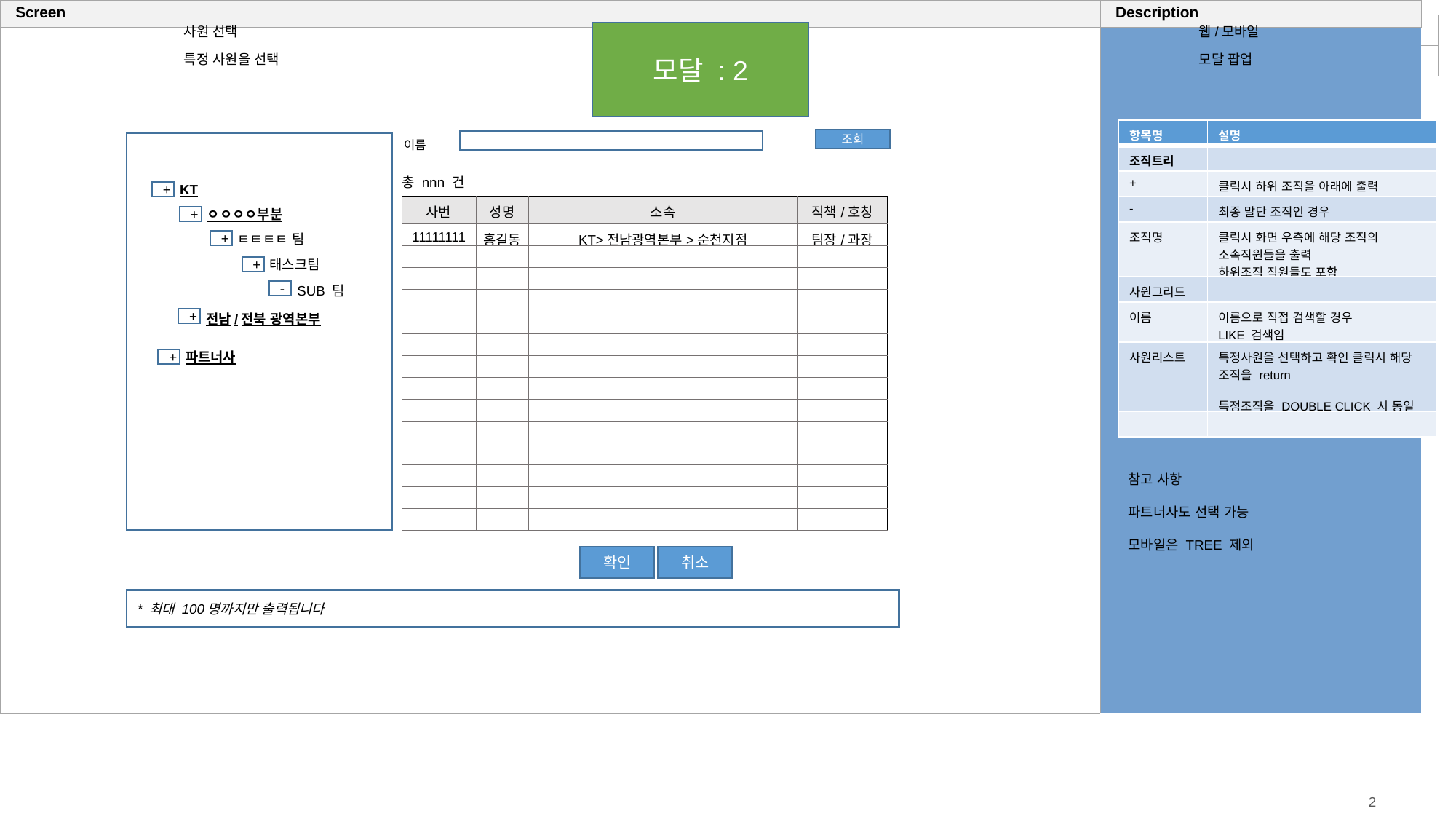

사원 선택
웹/모바일
모달 : 2
특정 사원을 선택
모달 팝업
| 항목명 | 설명 |
| --- | --- |
| 조직트리 |  |
| + | 클릭시 하위 조직을 아래에 출력 |
| - | 최종 말단 조직인 경우 |
| 조직명 | 클릭시 화면 우측에 해당 조직의 소속직원들을 출력 하위조직 직원들도 포함 |
| 사원그리드 |  |
| 이름 | 이름으로 직접 검색할 경우 LIKE 검색임 |
| 사원리스트 | 특정사원을 선택하고 확인 클릭시 해당 조직을 return 특정조직을 DOUBLE CLICK 시 동일 |
|  |  |
조회

이름

총 nnn 건
KT
+
| 사번 | 성명 | 소속 | 직책/호칭 |
| --- | --- | --- | --- |
| 11111111 | 홍길동 | KT>전남광역본부>순천지점 | 팀장/과장 |
|  |  |  |  |
|  |  |  |  |
|  |  |  |  |
|  |  |  |  |
|  |  |  |  |
|  |  |  |  |
|  |  |  |  |
|  |  |  |  |
|  |  |  |  |
|  |  |  |  |
|  |  |  |  |
|  |  |  |  |
|  |  |  |  |
ㅇㅇㅇㅇ부분
+
ㅌㅌㅌㅌ 팀
+
태스크팀
+
SUB 팀
-
전남/전북 광역본부
+
파트너사
+
참고 사항

파트너사도 선택 가능

모바일은 TREE 제외
확인
취소
* 최대 100명까지만 출력됩니다